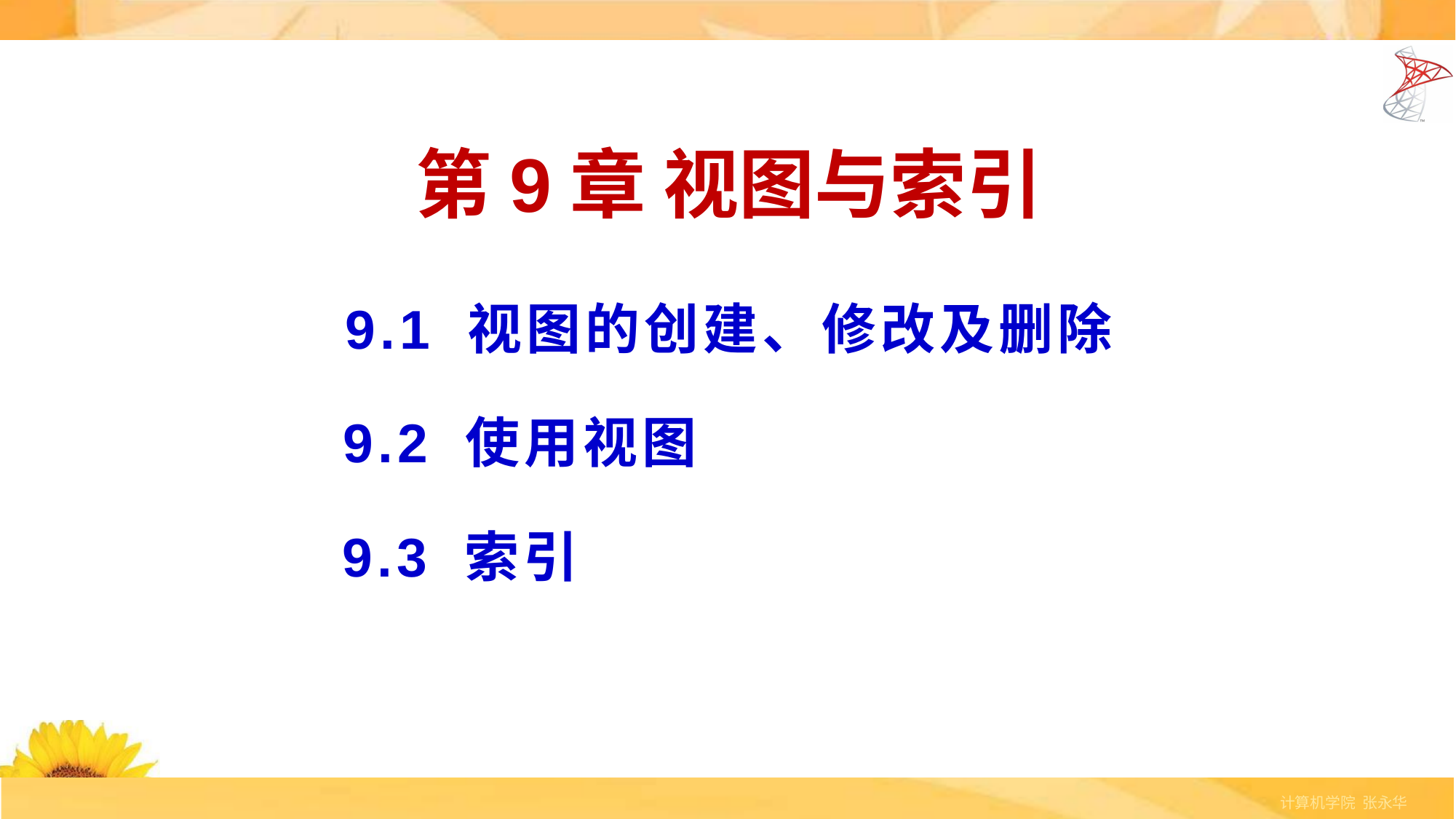

第9章 视图与索引
9.1 视图的创建、修改及删除
9.2 使用视图
9.3 索引